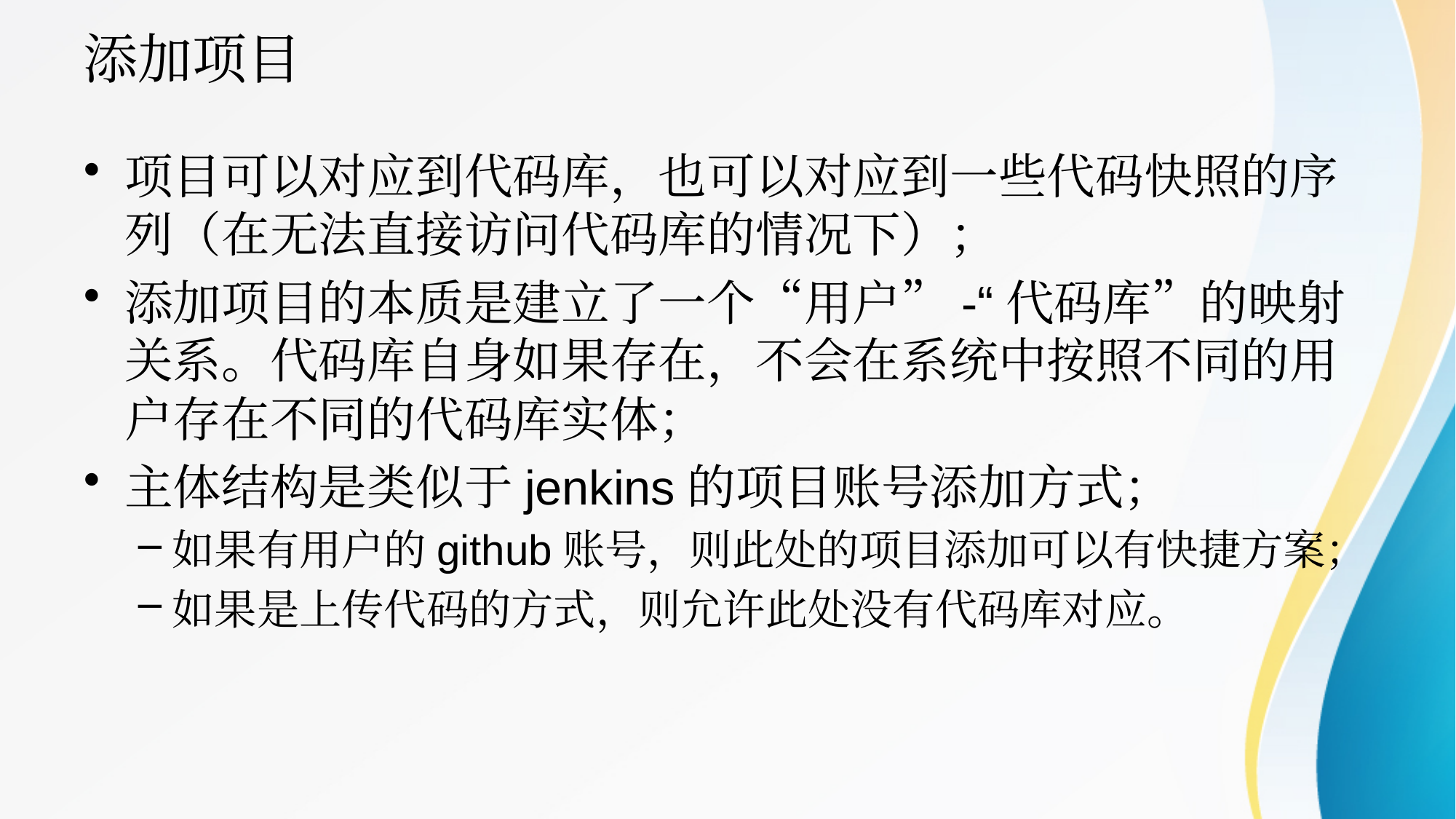

# 添加项目
项目可以对应到代码库，也可以对应到一些代码快照的序列（在无法直接访问代码库的情况下）；
添加项目的本质是建立了一个“用户”-“代码库”的映射关系。代码库自身如果存在，不会在系统中按照不同的用户存在不同的代码库实体；
主体结构是类似于jenkins的项目账号添加方式；
如果有用户的github账号，则此处的项目添加可以有快捷方案；
如果是上传代码的方式，则允许此处没有代码库对应。